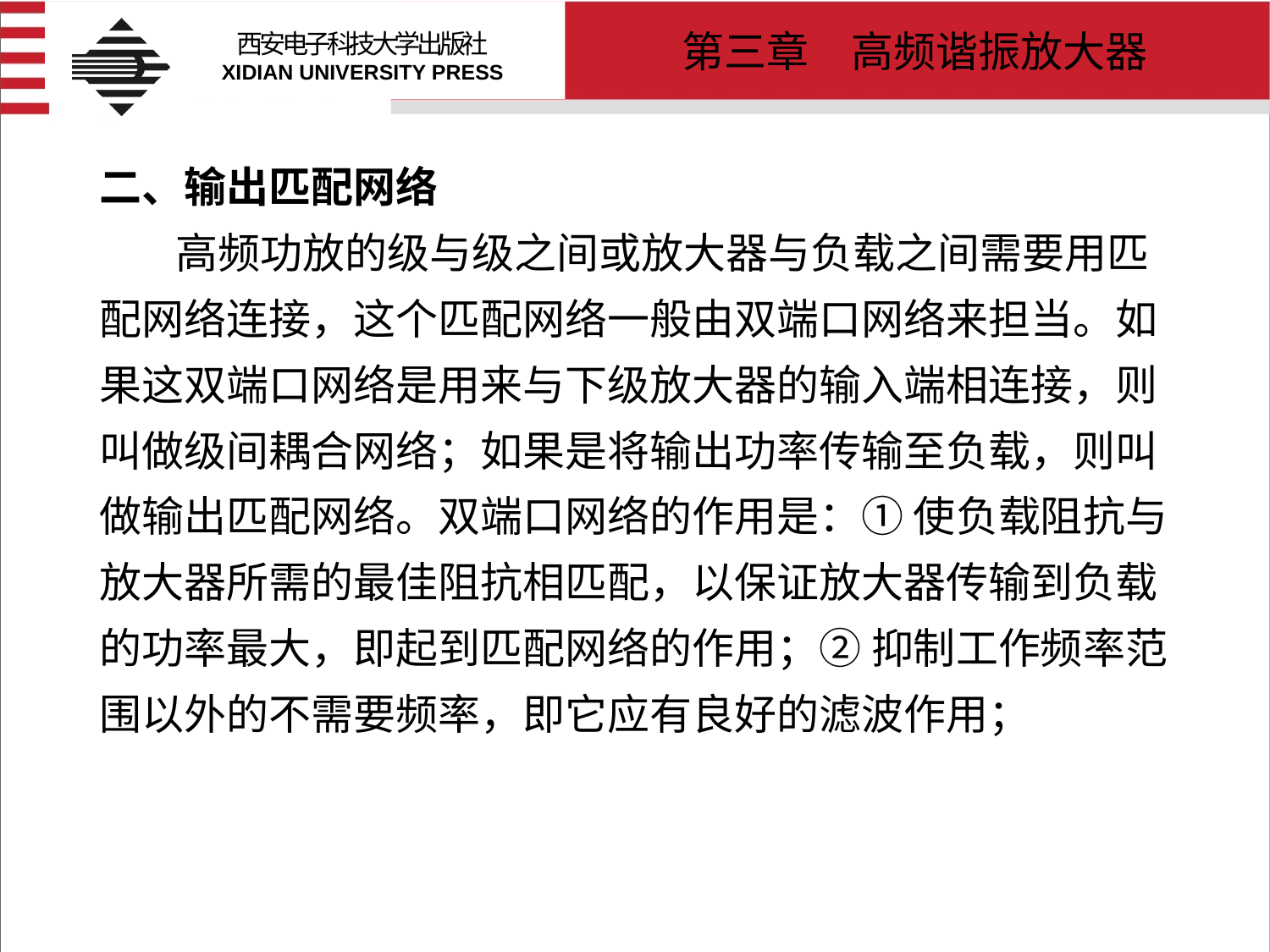

# 二、输出匹配网络 高频功放的级与级之间或放大器与负载之间需要用匹配网络连接，这个匹配网络一般由双端口网络来担当。如果这双端口网络是用来与下级放大器的输入端相连接，则叫做级间耦合网络；如果是将输出功率传输至负载，则叫做输出匹配网络。双端口网络的作用是：① 使负载阻抗与放大器所需的最佳阻抗相匹配，以保证放大器传输到负载的功率最大，即起到匹配网络的作用；② 抑制工作频率范围以外的不需要频率，即它应有良好的滤波作用；